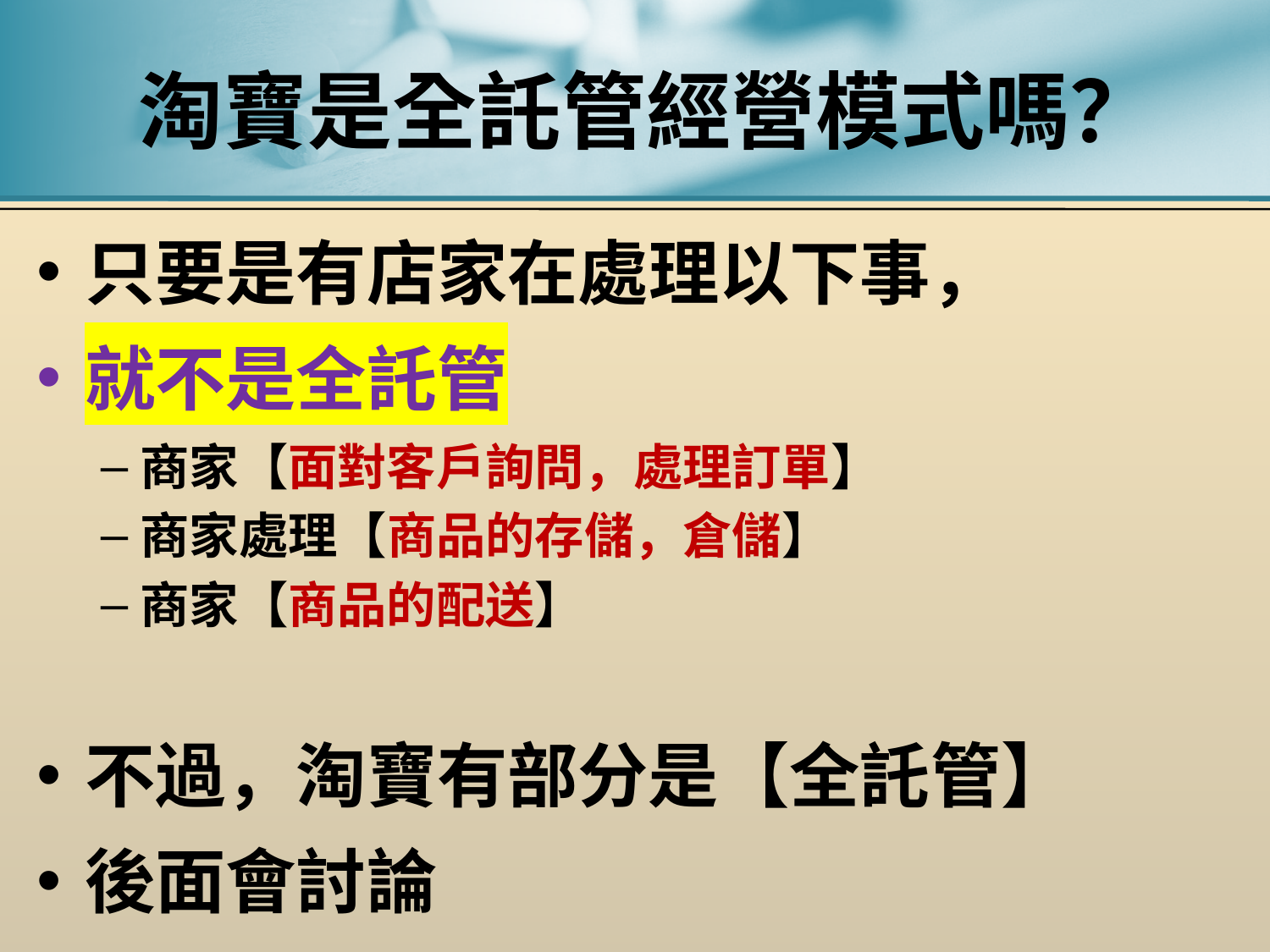

# 淘寶是全託管經營模式嗎？
只要是有店家在處理以下事，
就不是全託管
商家【面對客戶詢問，處理訂單】
商家處理【商品的存儲，倉儲】
商家【商品的配送】

不過，淘寶有部分是【全託管】
後面會討論